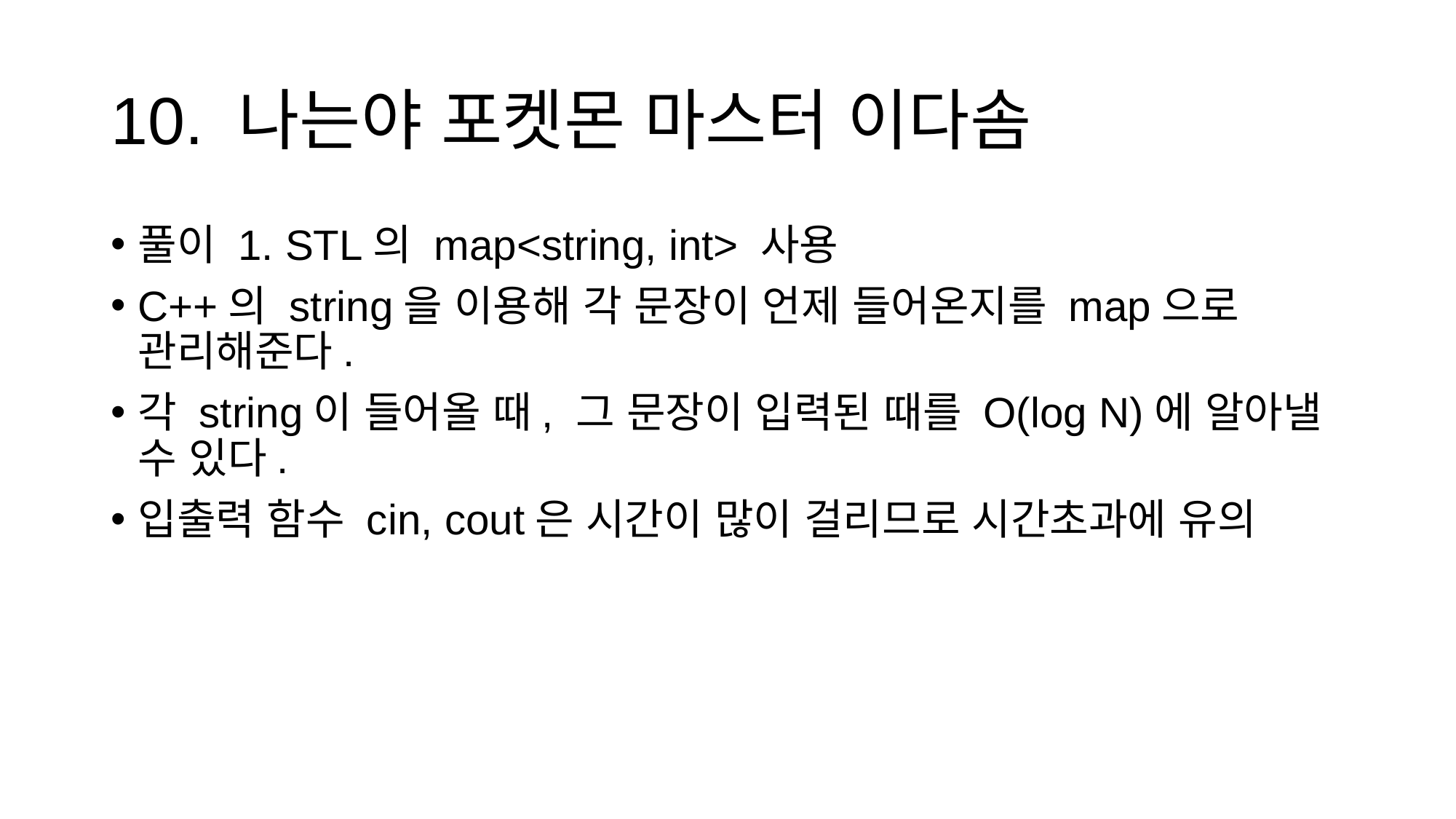

# 10. 나는야 포켓몬 마스터 이다솜
풀이 1. STL의 map<string, int> 사용
C++의 string을 이용해 각 문장이 언제 들어온지를 map으로 관리해준다.
각 string이 들어올 때, 그 문장이 입력된 때를 O(log N)에 알아낼 수 있다.
입출력 함수 cin, cout은 시간이 많이 걸리므로 시간초과에 유의